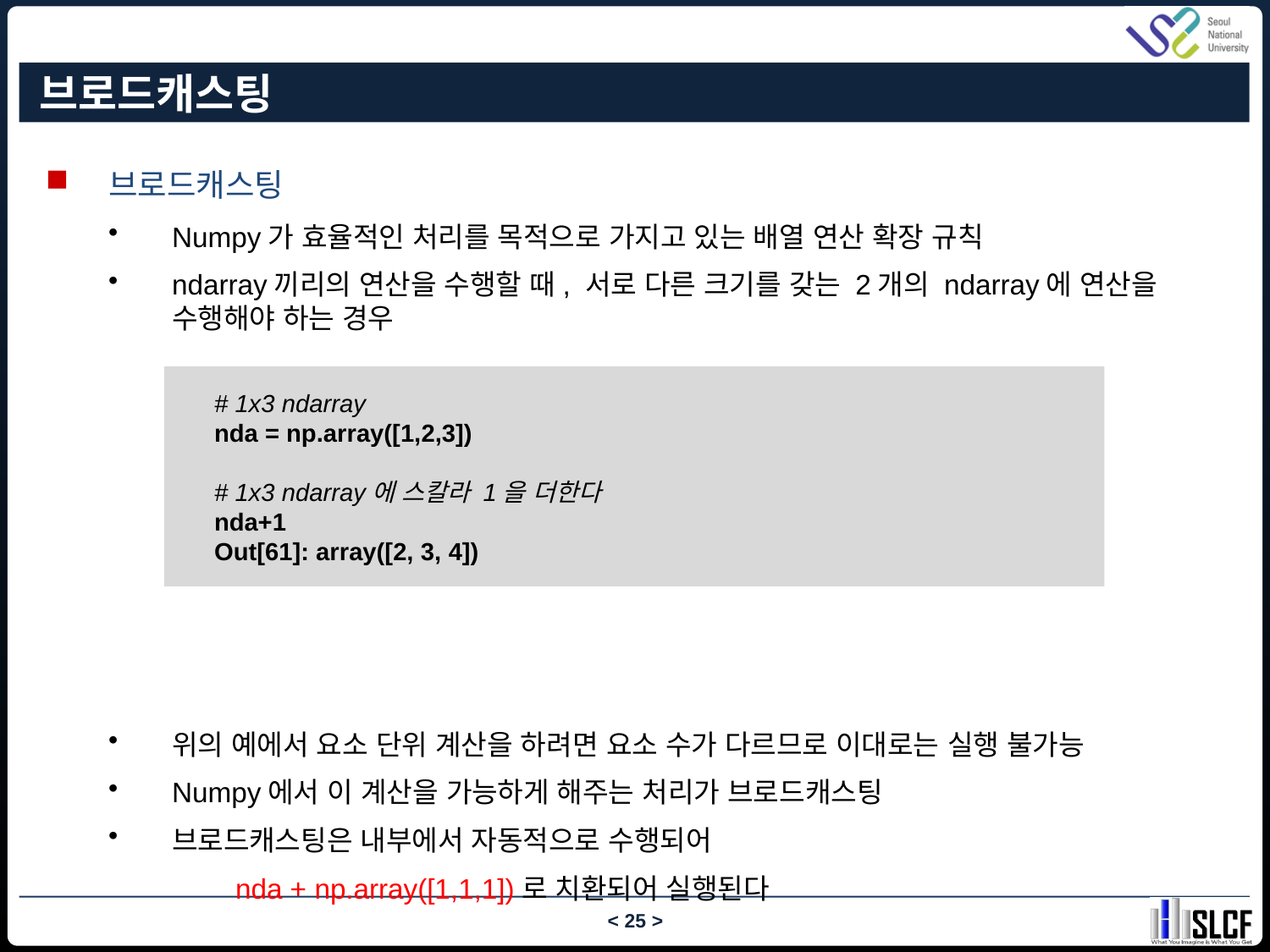

# 브로드캐스팅
브로드캐스팅
Numpy가 효율적인 처리를 목적으로 가지고 있는 배열 연산 확장 규칙
ndarray끼리의 연산을 수행할 때, 서로 다른 크기를 갖는 2개의 ndarray에 연산을 수행해야 하는 경우

위의 예에서 요소 단위 계산을 하려면 요소 수가 다르므로 이대로는 실행 불가능
Numpy에서 이 계산을 가능하게 해주는 처리가 브로드캐스팅
브로드캐스팅은 내부에서 자동적으로 수행되어
	nda + np.array([1,1,1])로 치환되어 실행된다
# 1x3 ndarray
nda = np.array([1,2,3])

# 1x3 ndarray에 스칼라 1을 더한다
nda+1
Out[61]: array([2, 3, 4])